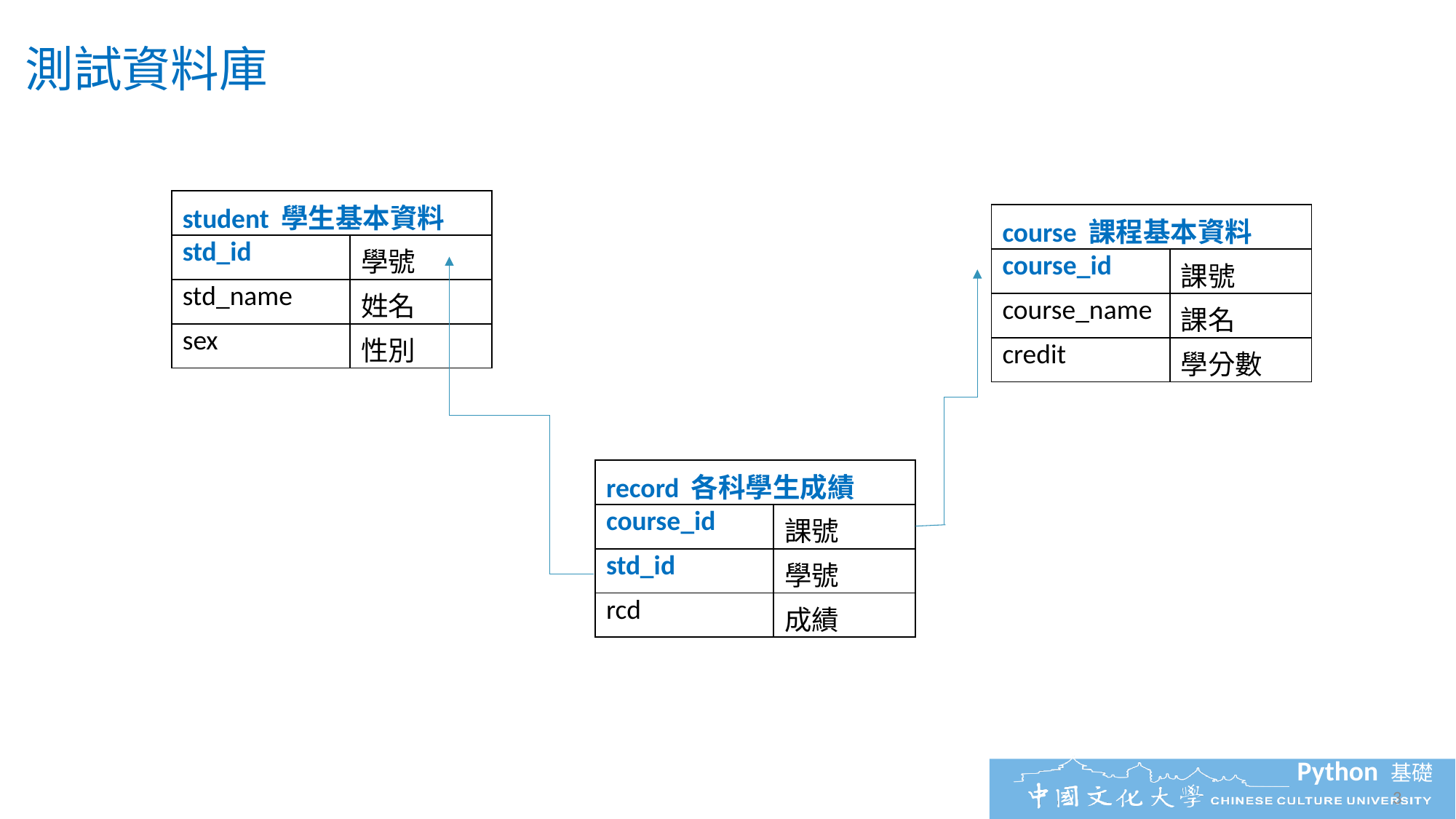

測試資料庫
| student 學生基本資料 |  |
| --- | --- |
| std\_id | 學號 |
| std\_name | 姓名 |
| sex | 性別 |
| course 課程基本資料 |  |
| --- | --- |
| course\_id | 課號 |
| course\_name | 課名 |
| credit | 學分數 |
| record 各科學生成績 |  |
| --- | --- |
| course\_id | 課號 |
| std\_id | 學號 |
| rcd | 成績 |
3